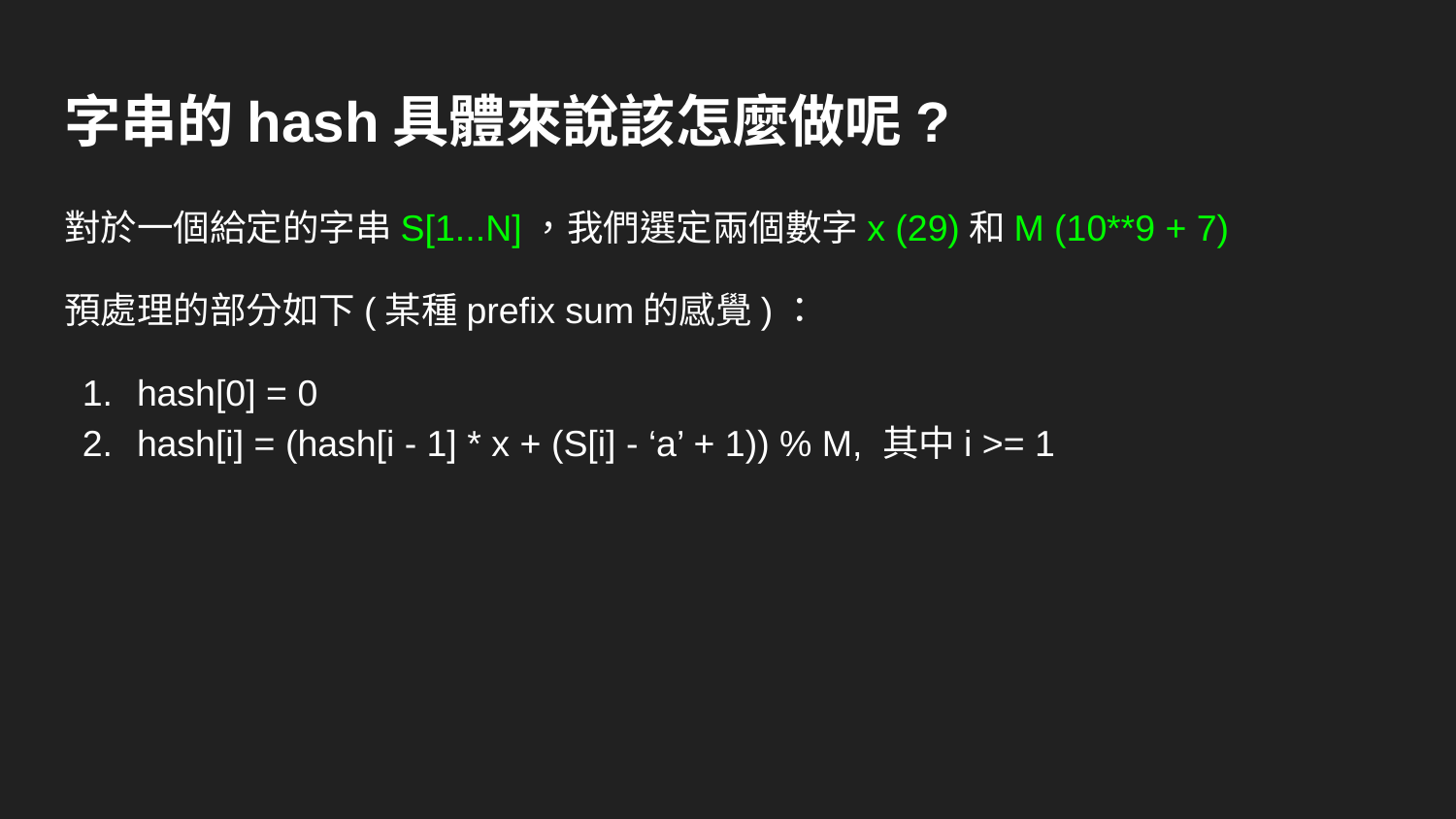

# 字串的hash具體來說該怎麼做呢?
對於一個給定的字串S[1...N]，我們選定兩個數字x (29)和M (10**9 + 7)
預處理的部分如下(某種prefix sum的感覺)：
hash[0] = 0
hash[i] = (hash[i - 1] * x + (S[i] - ‘a’ + 1)) % M, 其中i >= 1